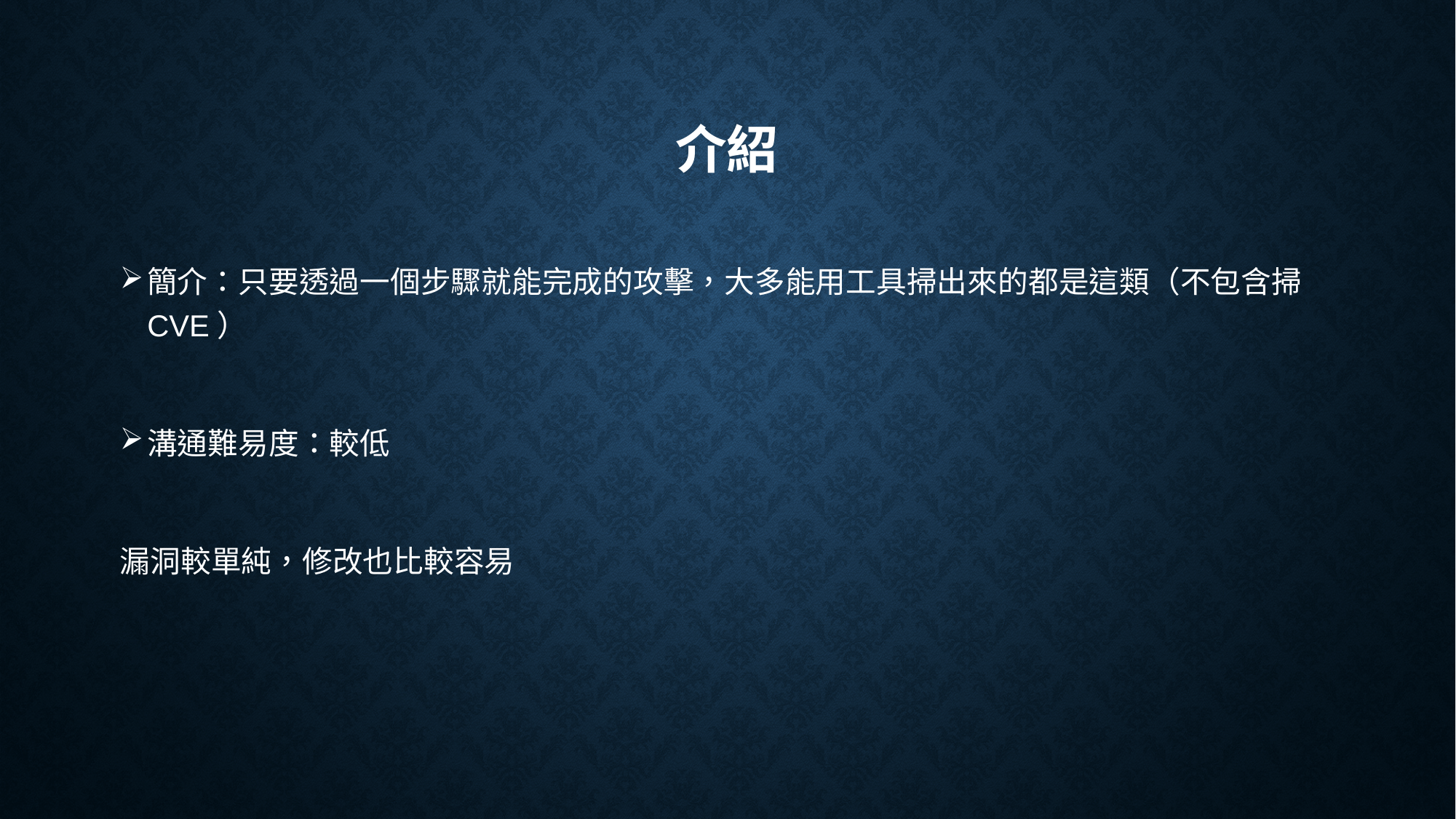

# 介紹
簡介：只要透過一個步驟就能完成的攻擊，大多能用工具掃出來的都是這類（不包含掃 CVE）

溝通難易度：較低

漏洞較單純，修改也比較容易